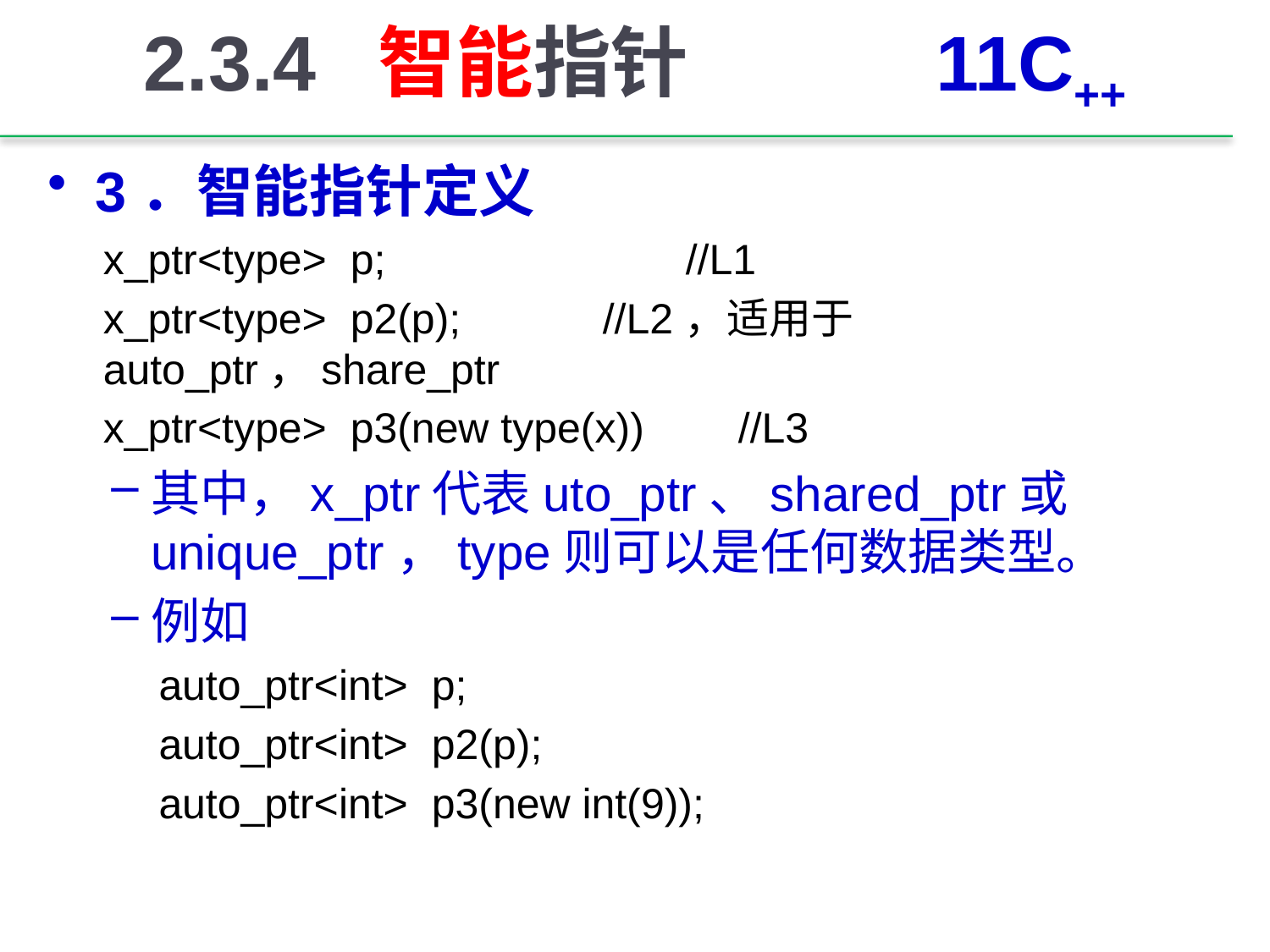

# 2.3.4  智能指针             11C++
3．智能指针定义
x_ptr<type>  p;              	 　//L1
x_ptr<type>  p2(p);            //L2，适用于auto_ptr，share_ptr
x_ptr<type>  p3(new type(x))     	//L3
其中，x_ptr代表uto_ptr、shared_ptr或unique_ptr，type则可以是任何数据类型。
例如
auto_ptr<int>  p;
auto_ptr<int>  p2(p);
auto_ptr<int>  p3(new int(9));